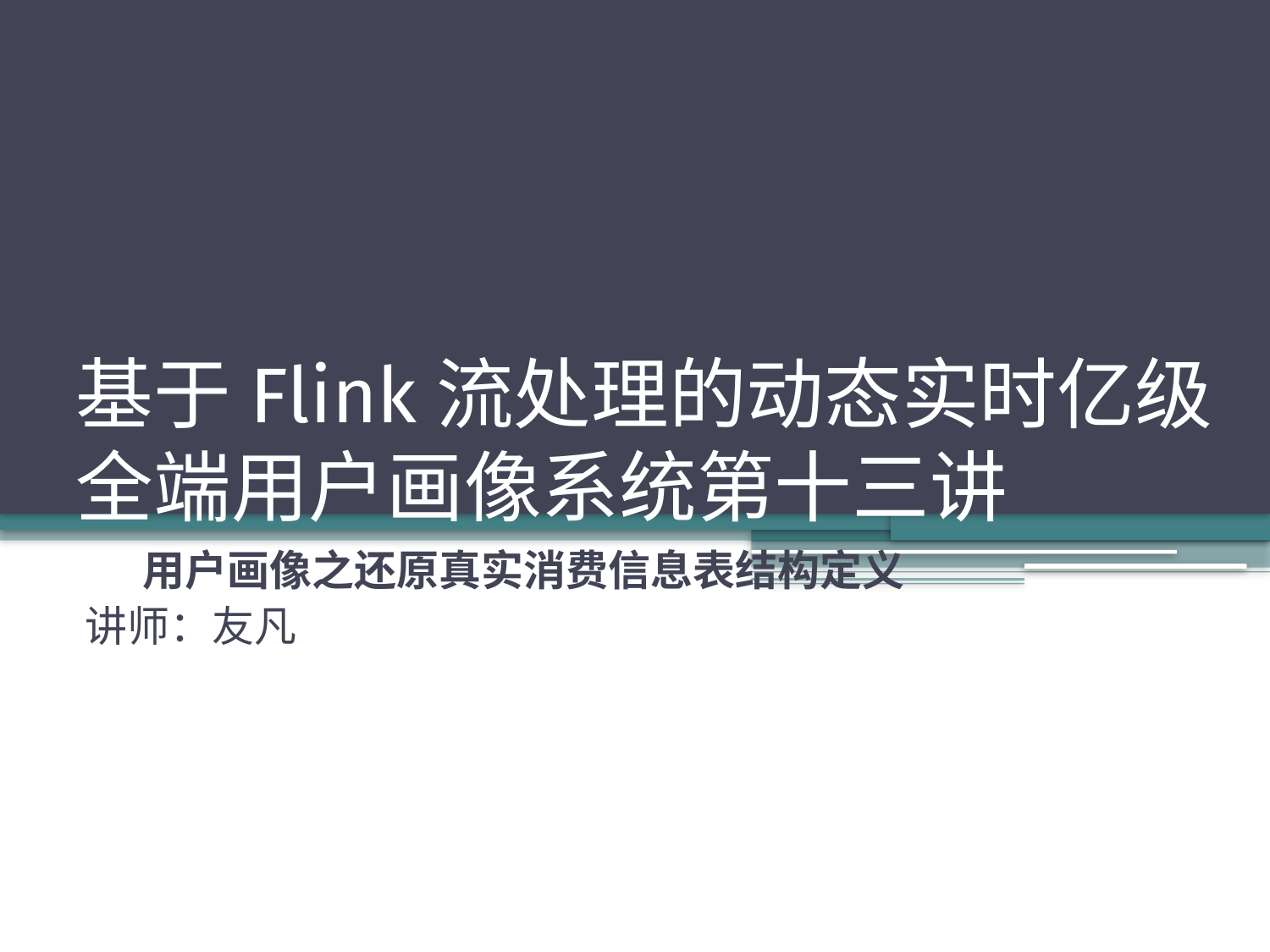

# 基于Flink流处理的动态实时亿级全端用户画像系统第十三讲
     用户画像之还原真实消费信息表结构定义
讲师：友凡